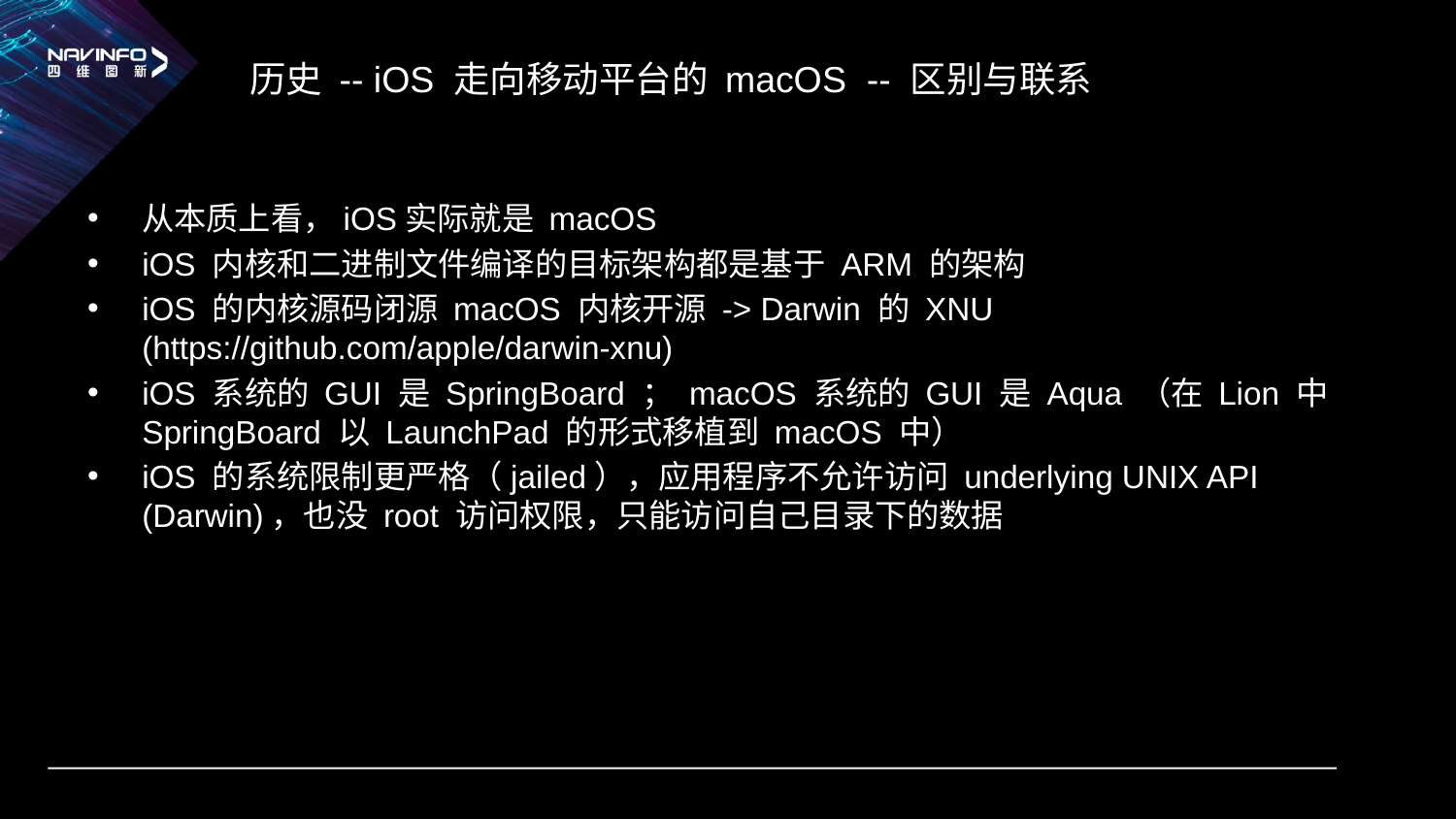

# 历史 -- iOS 走向移动平台的 macOS  -- 区别与联系
从本质上看，iOS实际就是 macOS
iOS 内核和二进制文件编译的目标架构都是基于 ARM 的架构
iOS 的内核源码闭源 macOS 内核开源 -> Darwin 的 XNU (https://github.com/apple/darwin-xnu)
iOS 系统的 GUI 是 SpringBoard ； macOS 系统的 GUI 是 Aqua （在 Lion 中SpringBoard 以 LaunchPad 的形式移植到 macOS 中）
iOS 的系统限制更严格（jailed），应用程序不允许访问 underlying UNIX API (Darwin)，也没 root 访问权限，只能访问自己目录下的数据